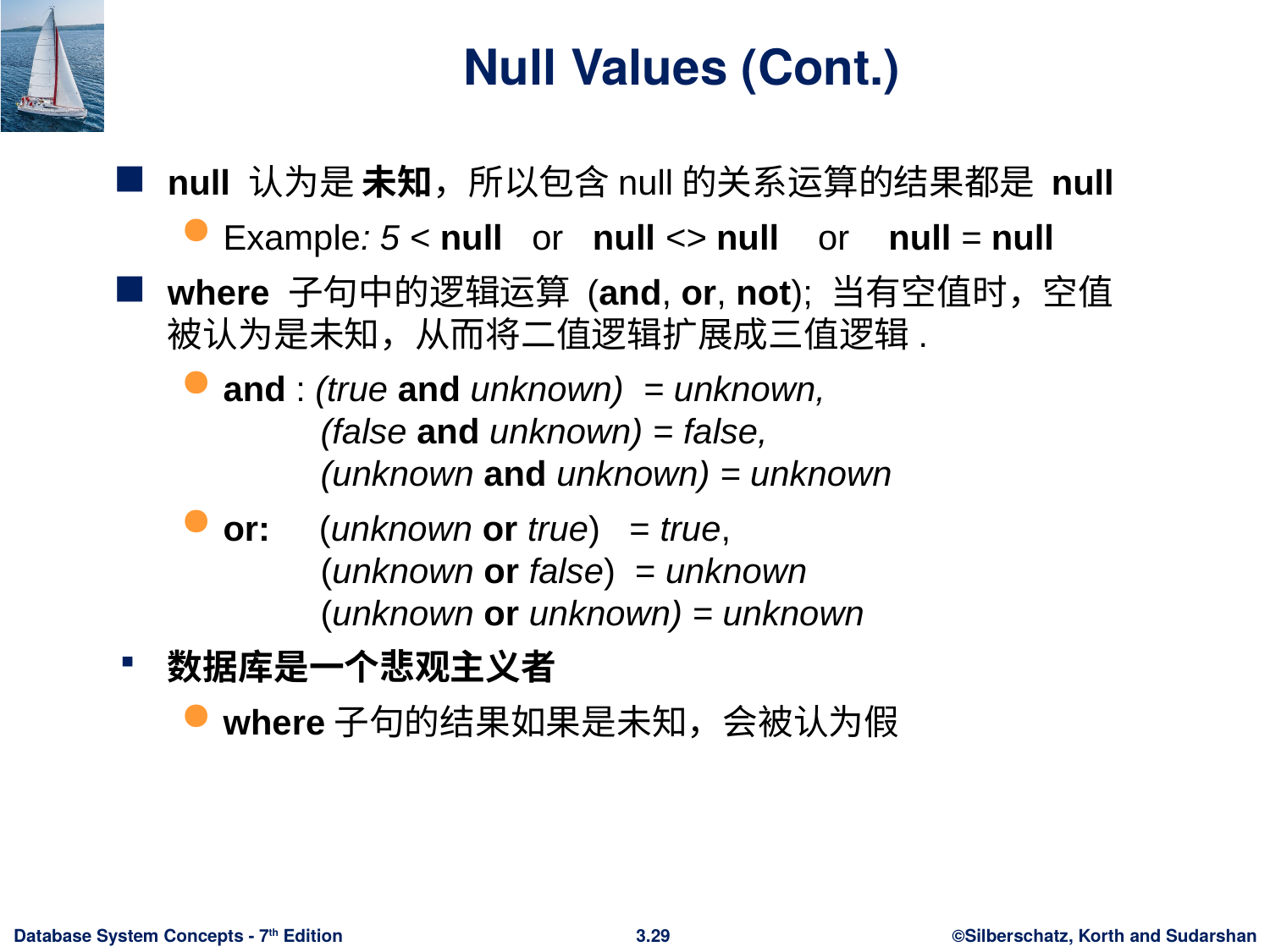

# Null Values (Cont.)
null 认为是 未知，所以包含null的关系运算的结果都是 null
Example: 5 < null   or   null <> null    or    null = null
where 子句中的逻辑运算 (and, or, not); 当有空值时，空值被认为是未知，从而将二值逻辑扩展成三值逻辑.
and : (true and unknown)  = unknown,
          (false and unknown) = false,
          (unknown and unknown) = unknown
or:     (unknown or true)   = true,
          (unknown or false)  = unknown
          (unknown or unknown) = unknown
数据库是一个悲观主义者
where子句的结果如果是未知，会被认为假